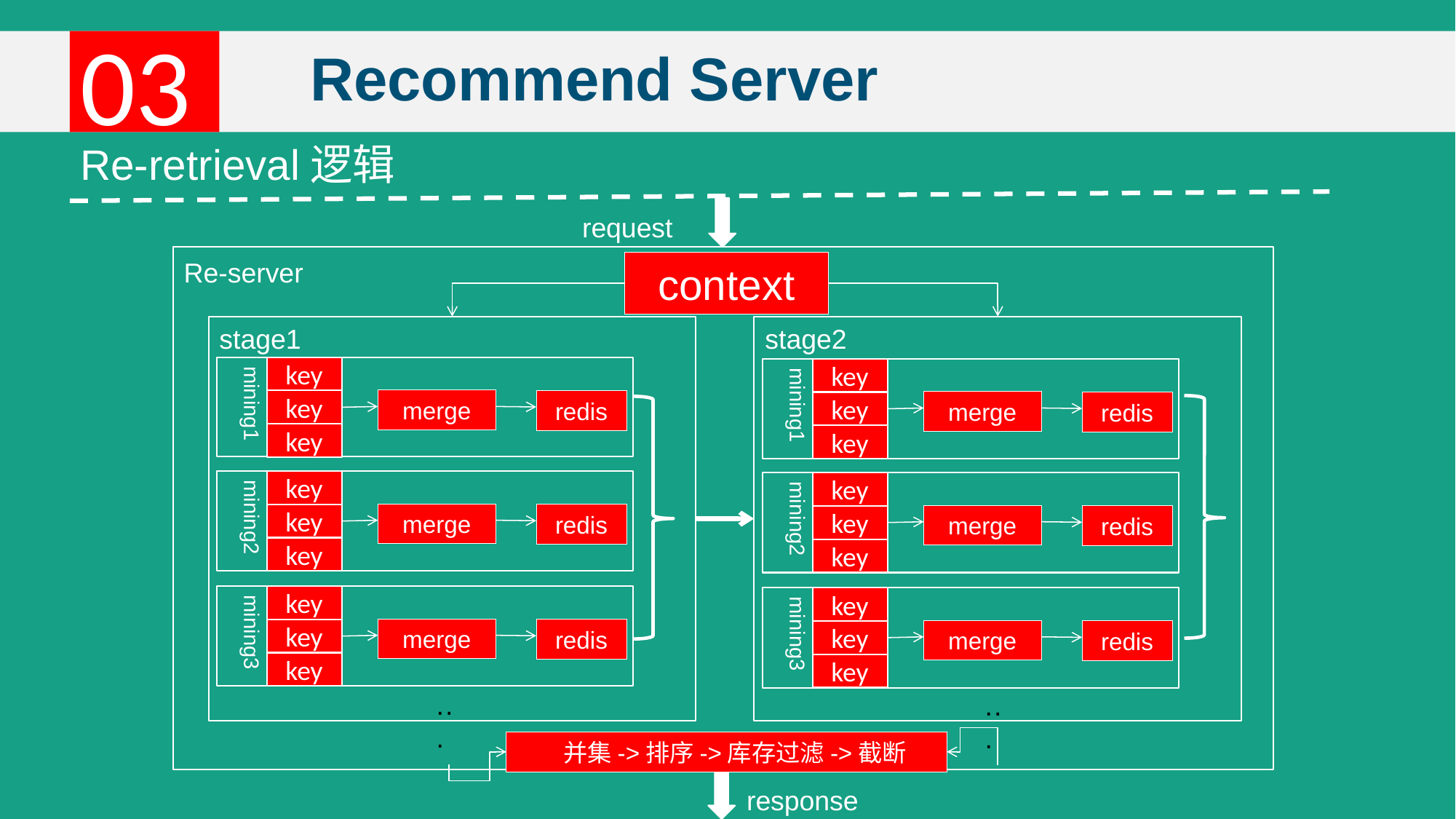

03
Recommend Server
Re-retrieval逻辑

request

Re-server
context
stage1
stage2
mining1

key
key
key
merge
redis
mining2

key
key
key
merge
redis
mining3

key
key
key
merge
redis
mining1

key
key
key
merge
redis
mining2

key
key
key
merge
redis
mining3

key
key
key
merge
redis

···
···
  并集->排序->库存过滤->截断

response